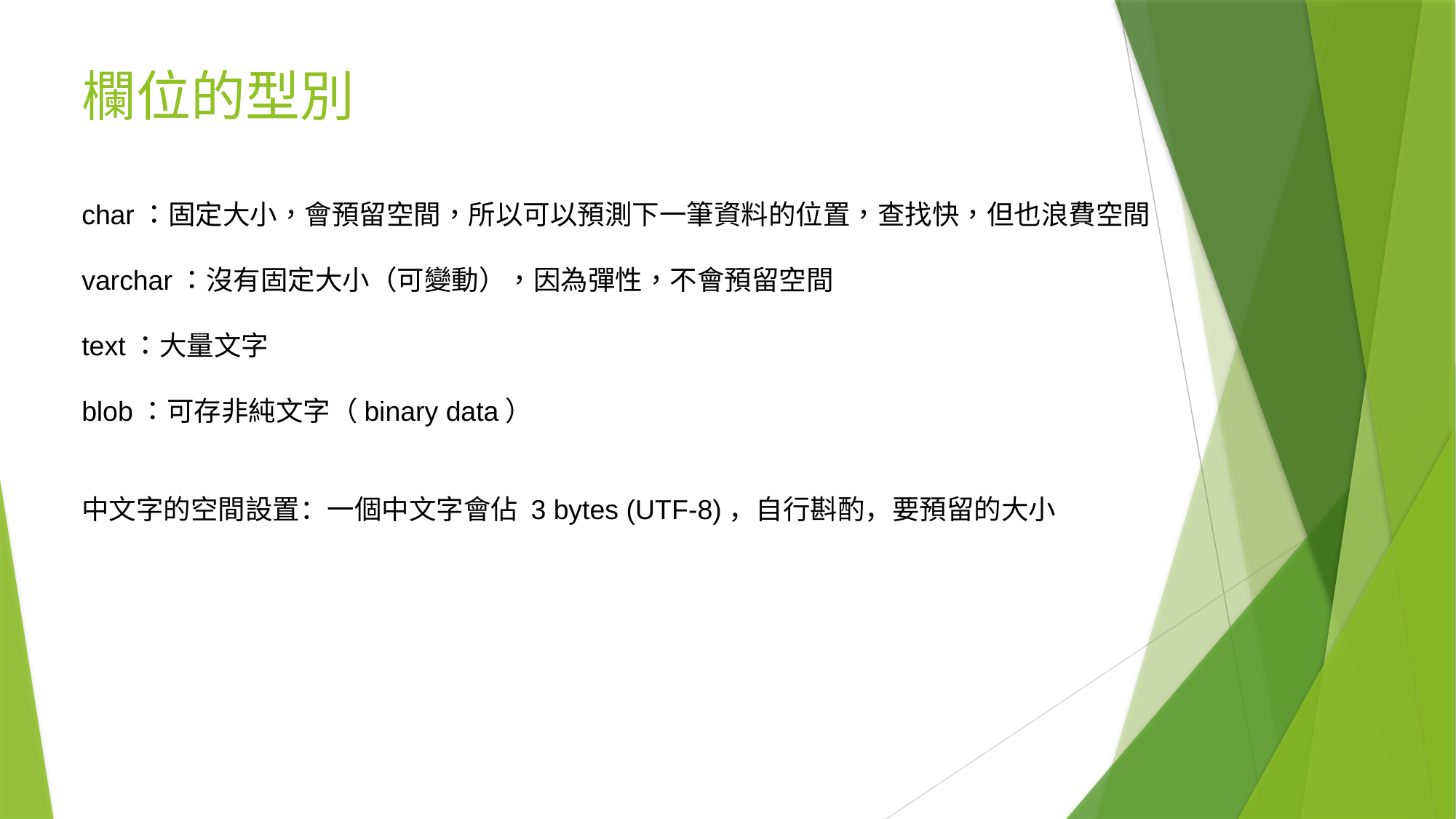

# 欄位的型別
char：固定大小，會預留空間，所以可以預測下一筆資料的位置，查找快，但也浪費空間

varchar：沒有固定大小（可變動），因為彈性，不會預留空間

text：大量文字

blob：可存非純文字（binary data）

中文字的空間設置：一個中文字會佔 3 bytes (UTF-8)，自行斟酌，要預留的大小